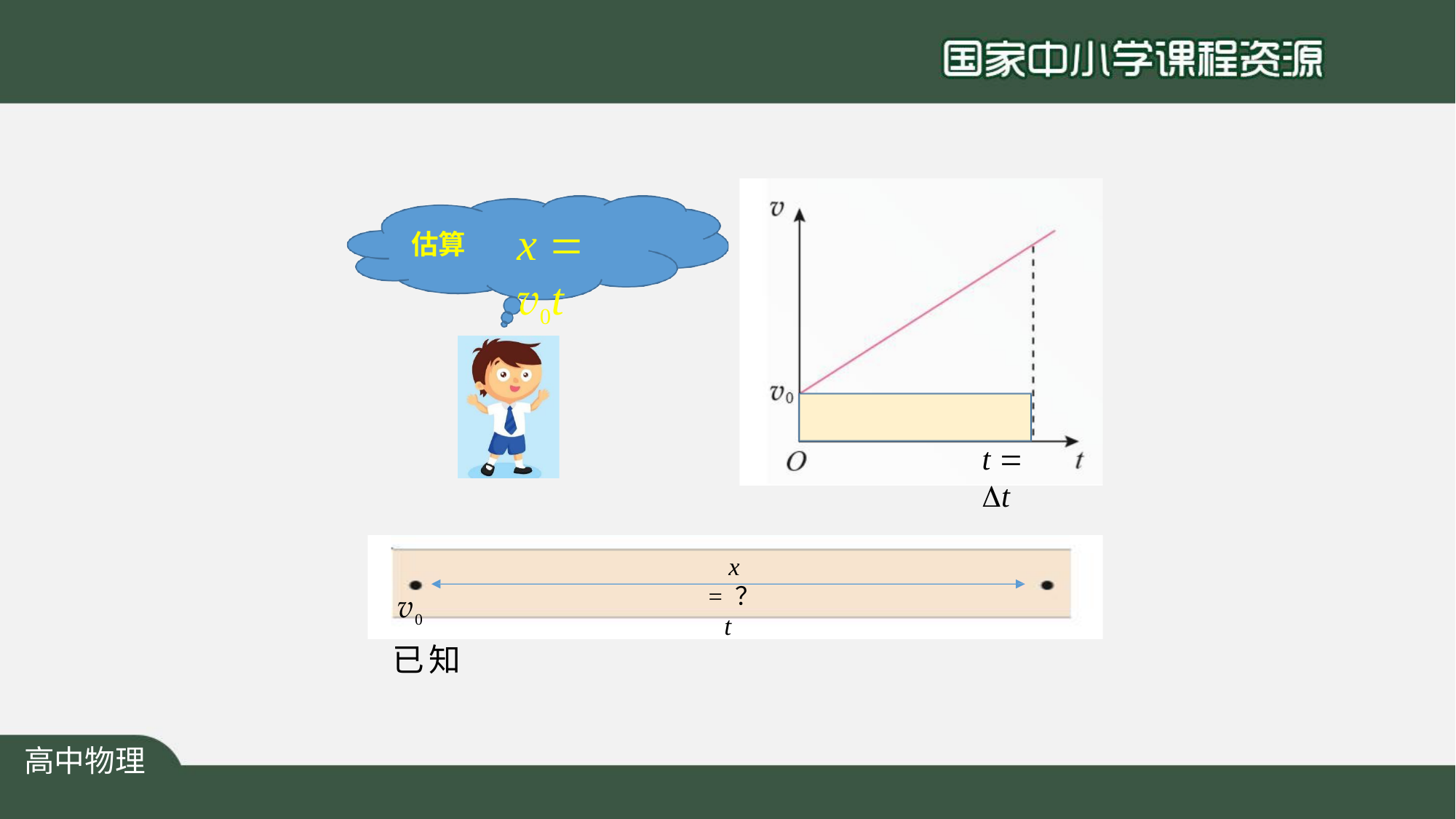

# x = v0t
估算

t = Δt

x = ？
t
v0
已知

高中物理